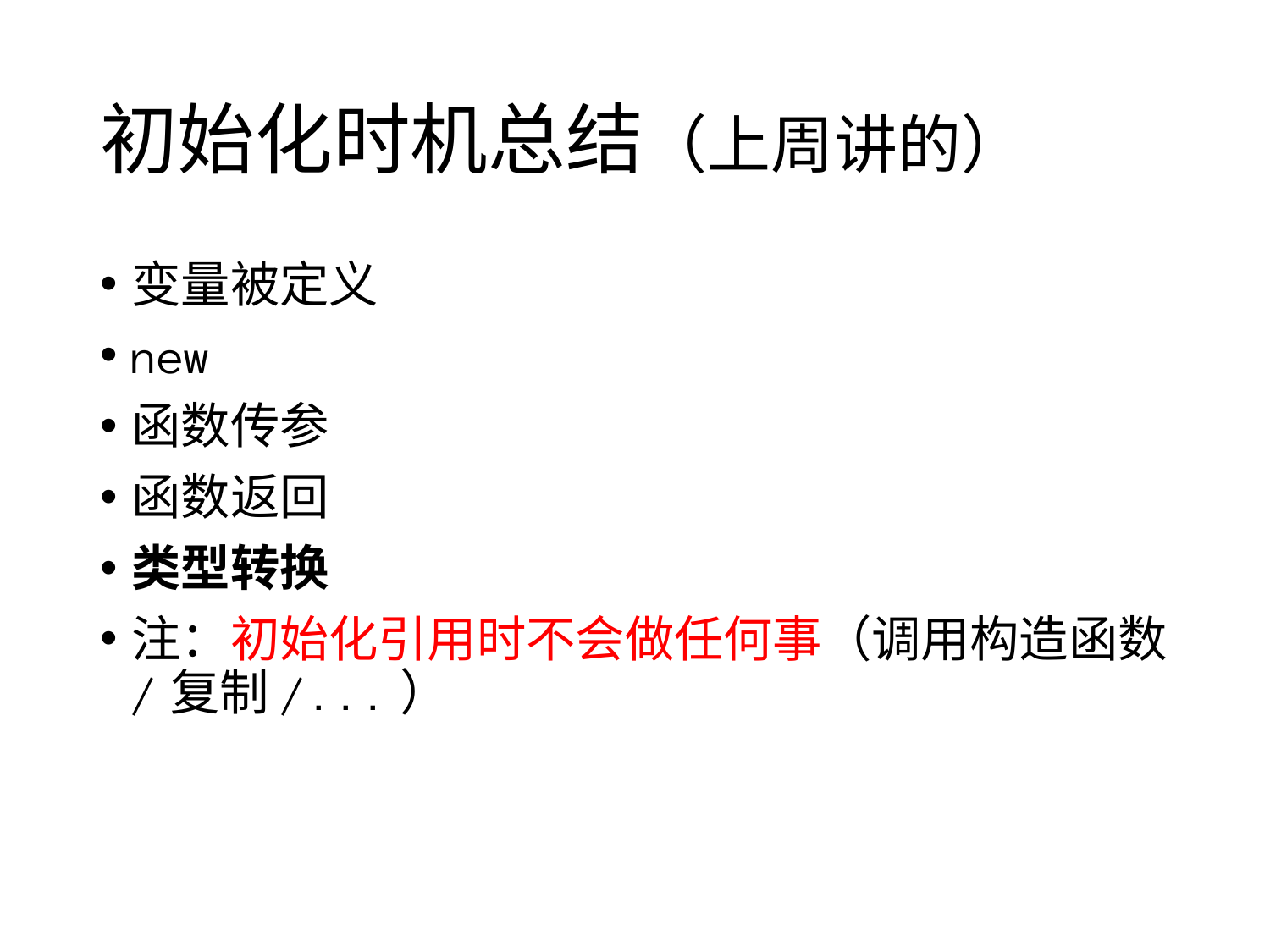

# 初始化时机总结（上周讲的）
变量被定义
new
函数传参
函数返回
类型转换
注：初始化引用时不会做任何事（调用构造函数/复制/...）